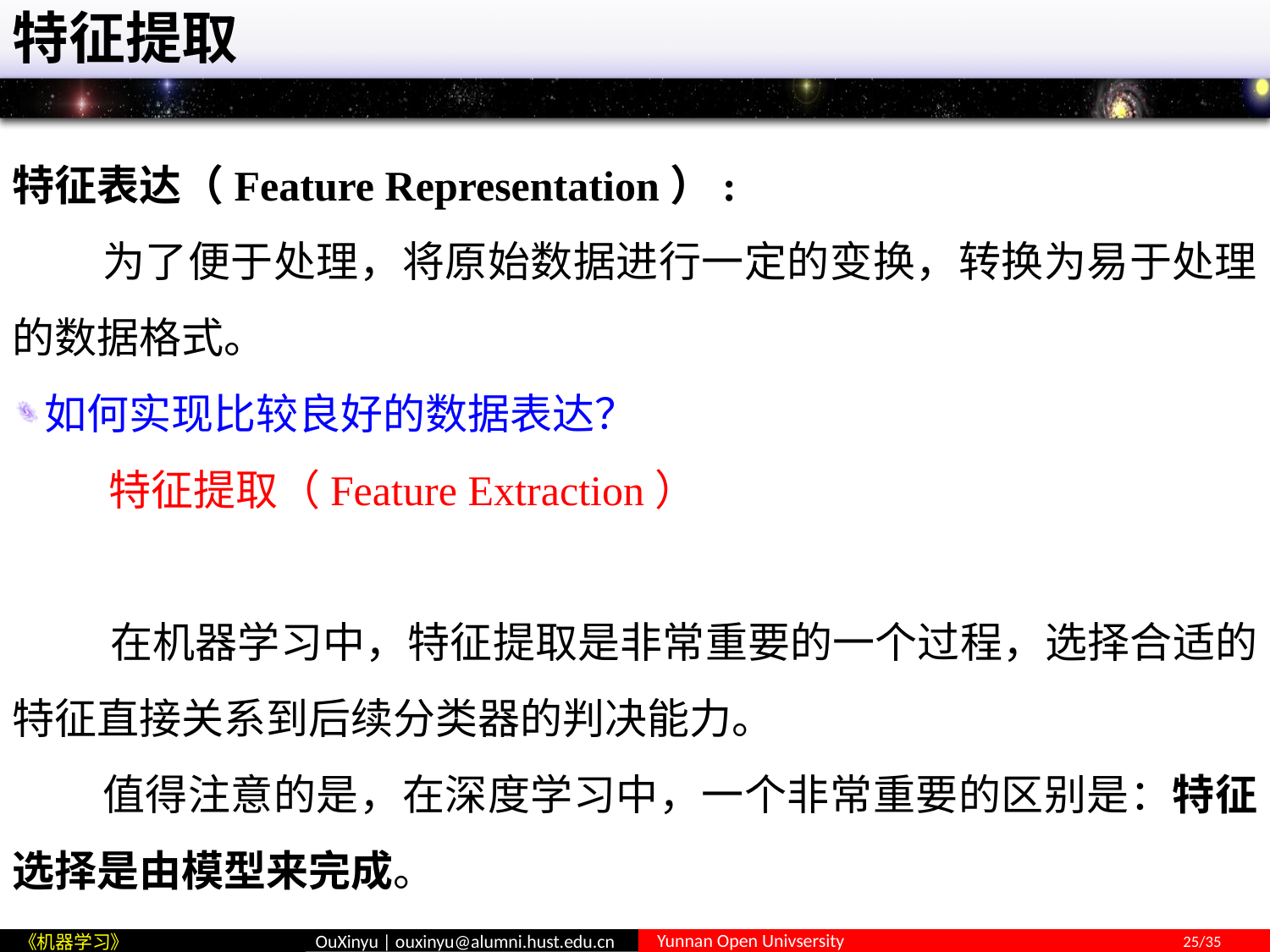

# 特征提取
特征表达（Feature Representation）:
        为了便于处理，将原始数据进行一定的变换，转换为易于处理的数据格式。
如何实现比较良好的数据表达？
         特征提取（Feature Extraction）

         在机器学习中，特征提取是非常重要的一个过程，选择合适的特征直接关系到后续分类器的判决能力。
        值得注意的是，在深度学习中，一个非常重要的区别是：特征选择是由模型来完成。